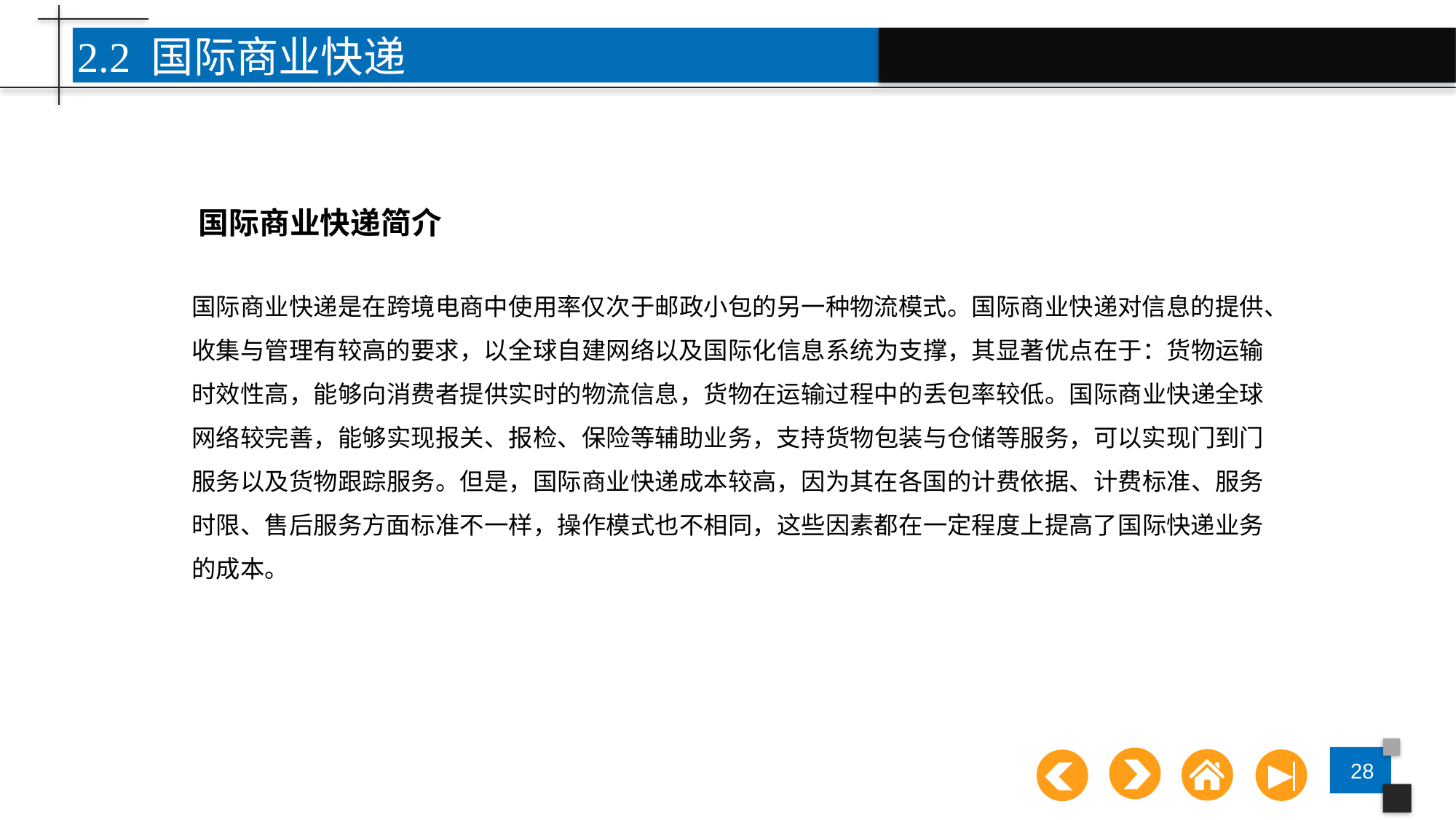

2.2 国际商业快递
国际商业快递简介
国际商业快递是在跨境电商中使用率仅次于邮政小包的另一种物流模式。国际商业快递对信息的提供、收集与管理有较高的要求，以全球自建网络以及国际化信息系统为支撑，其显著优点在于：货物运输时效性高，能够向消费者提供实时的物流信息，货物在运输过程中的丢包率较低。国际商业快递全球网络较完善，能够实现报关、报检、保险等辅助业务，支持货物包装与仓储等服务，可以实现门到门服务以及货物跟踪服务。但是，国际商业快递成本较高，因为其在各国的计费依据、计费标准、服务时限、售后服务方面标准不一样，操作模式也不相同，这些因素都在一定程度上提高了国际快递业务的成本。